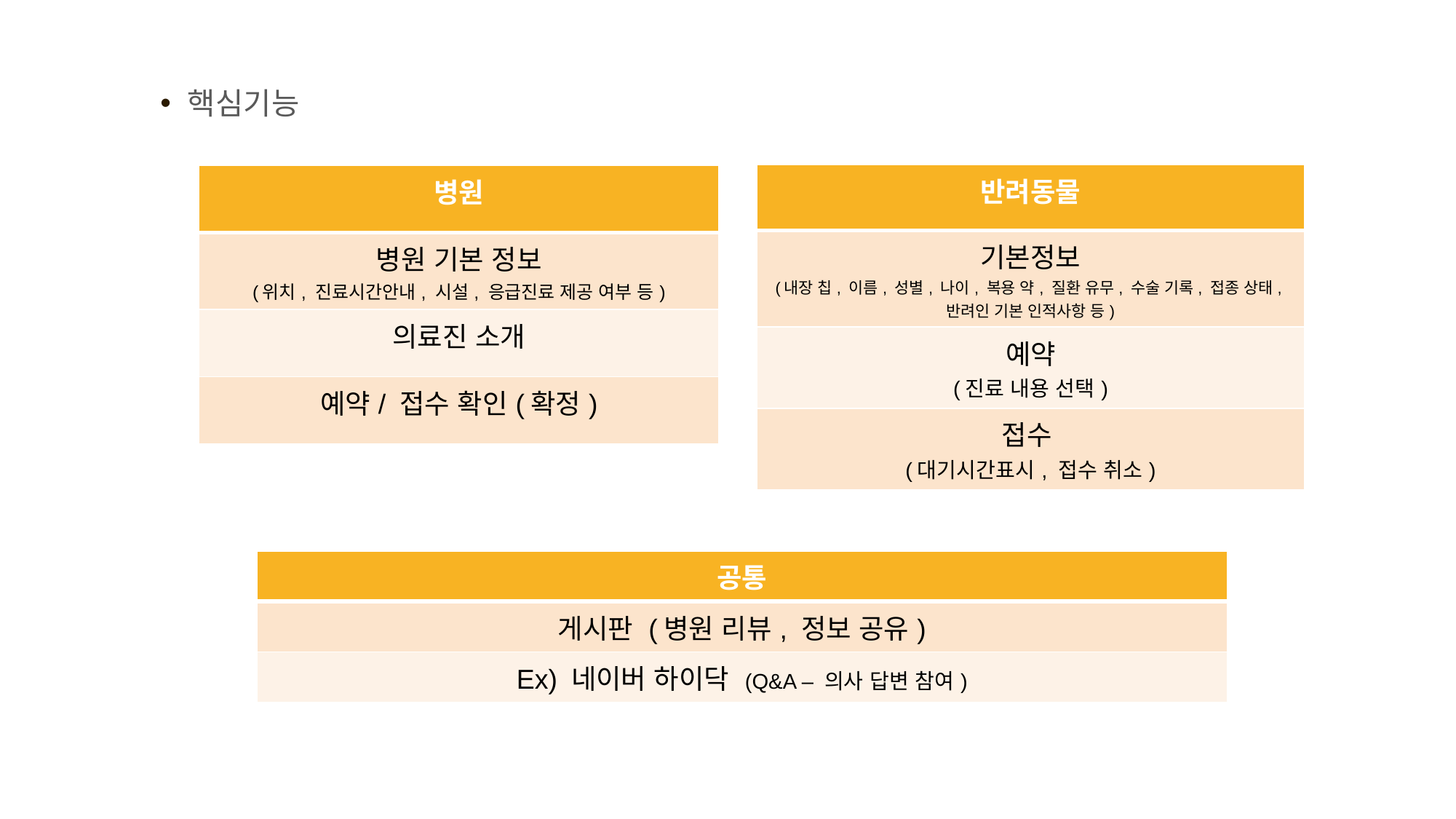

핵심기능
| 반려동물 |
| --- |
| 기본정보 (내장 칩, 이름, 성별, 나이, 복용 약, 질환 유무, 수술 기록, 접종 상태, 반려인 기본 인적사항 등) |
| 예약 (진료 내용 선택) |
| 접수 (대기시간표시, 접수 취소) |
| 병원 |
| --- |
| 병원 기본 정보 (위치, 진료시간안내, 시설, 응급진료 제공 여부 등) |
| 의료진 소개 |
| 예약/ 접수 확인(확정) |
| 공통 |
| --- |
| 게시판 (병원 리뷰, 정보 공유) |
| Ex) 네이버 하이닥 (Q&A – 의사 답변 참여) |